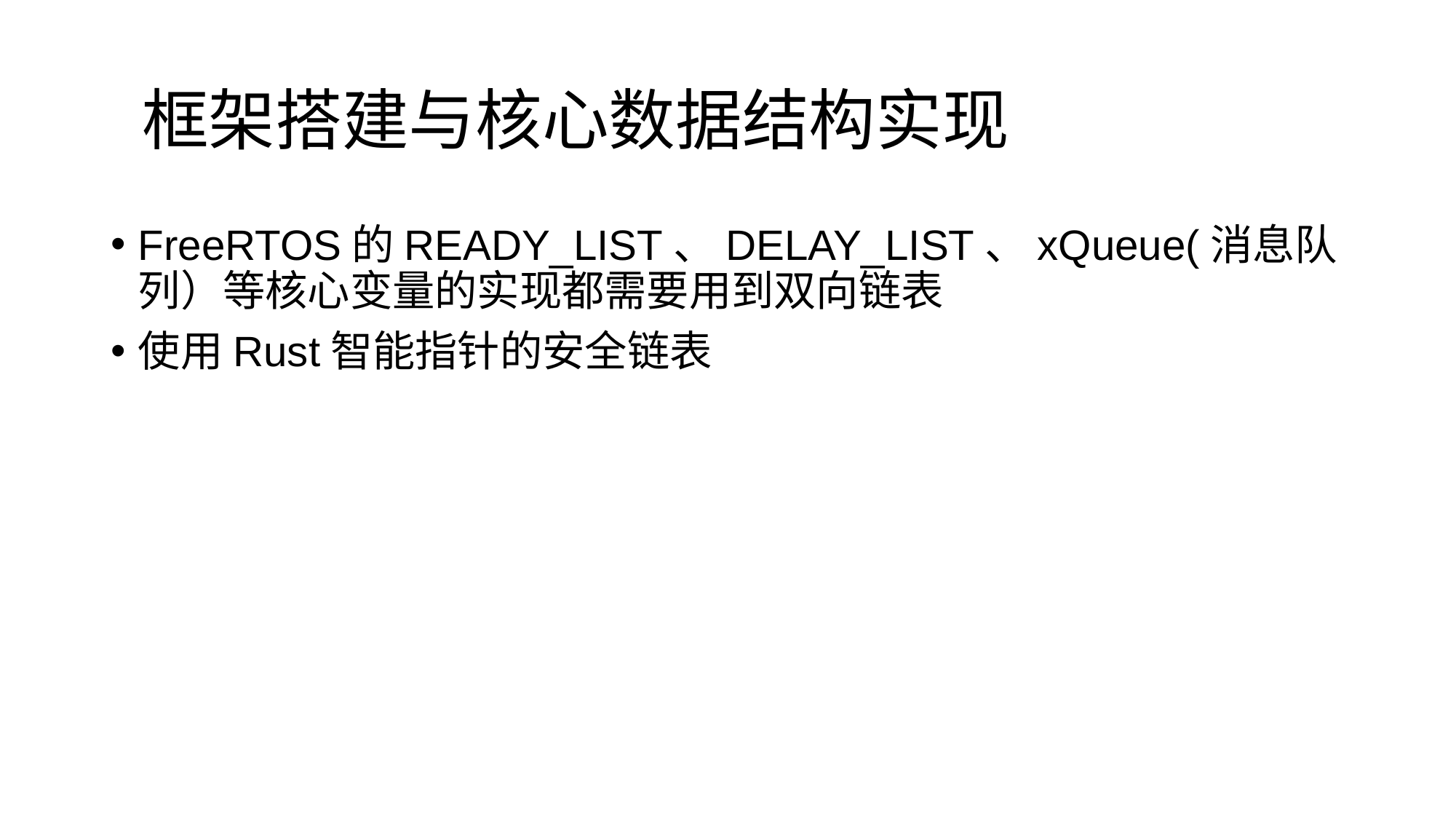

# 框架搭建与核心数据结构实现
FreeRTOS的READY_LIST、DELAY_LIST、xQueue(消息队列）等核心变量的实现都需要用到双向链表
使用Rust智能指针的安全链表